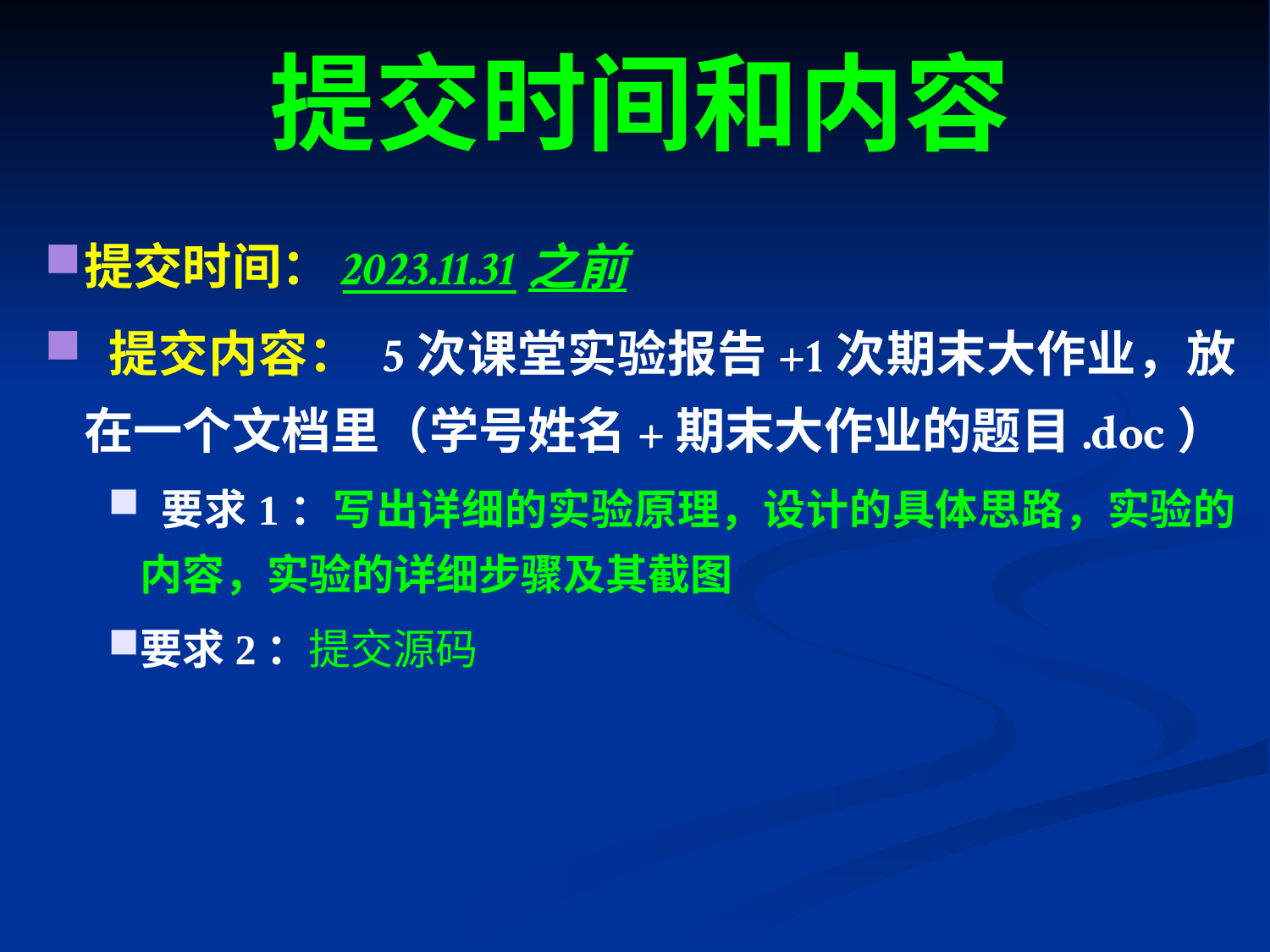

# 提交时间和内容
提交时间：2023.11.31之前
 提交内容： 5次课堂实验报告+1次期末大作业，放在一个文档里（学号姓名+期末大作业的题目.doc）
 要求1：写出详细的实验原理，设计的具体思路，实验的内容，实验的详细步骤及其截图
要求2：提交源码